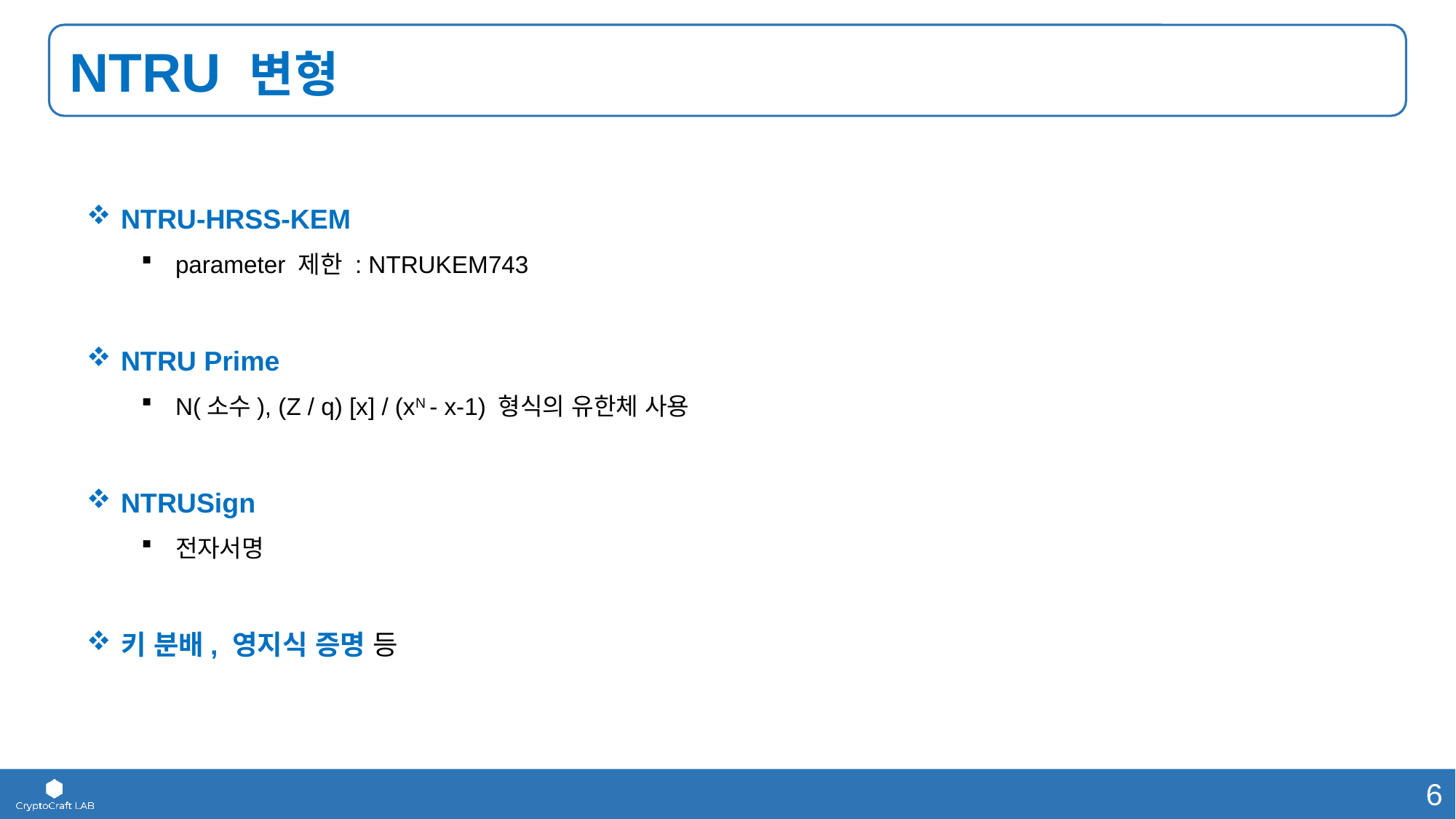

NTRU 변형
NTRU-HRSS-KEM
parameter 제한 : NTRUKEM743

NTRU Prime
N(소수), (Z / q) [x] / (xN - x-1) 형식의 유한체 사용

NTRUSign
전자서명

키 분배, 영지식 증명 등